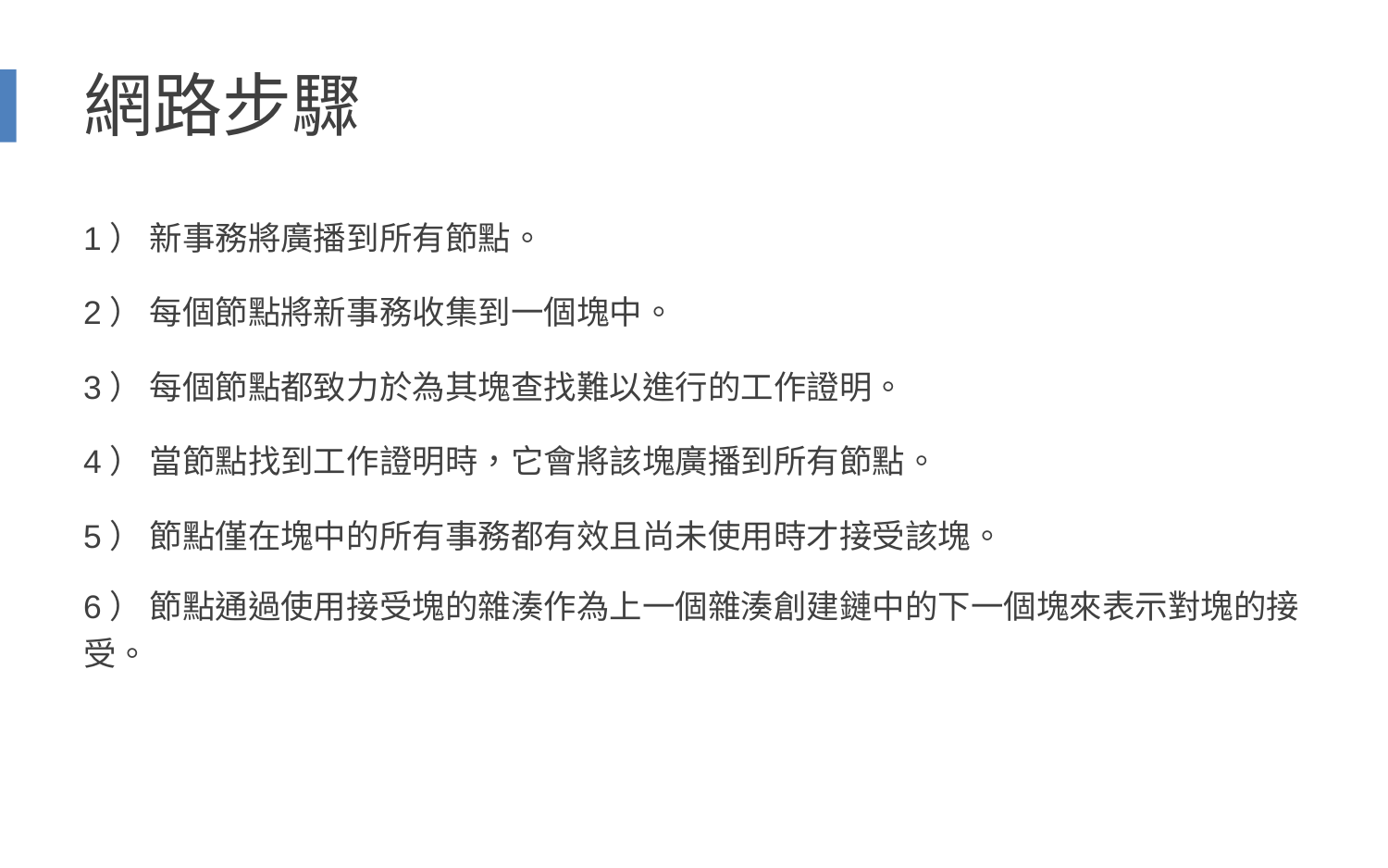

# 網路步驟
1） 新事務將廣播到所有節點。
2） 每個節點將新事務收集到一個塊中。
3） 每個節點都致力於為其塊查找難以進行的工作證明。
4） 當節點找到工作證明時，它會將該塊廣播到所有節點。
5） 節點僅在塊中的所有事務都有效且尚未使用時才接受該塊。
6） 節點通過使用接受塊的雜湊作為上一個雜湊創建鏈中的下一個塊來表示對塊的接受。